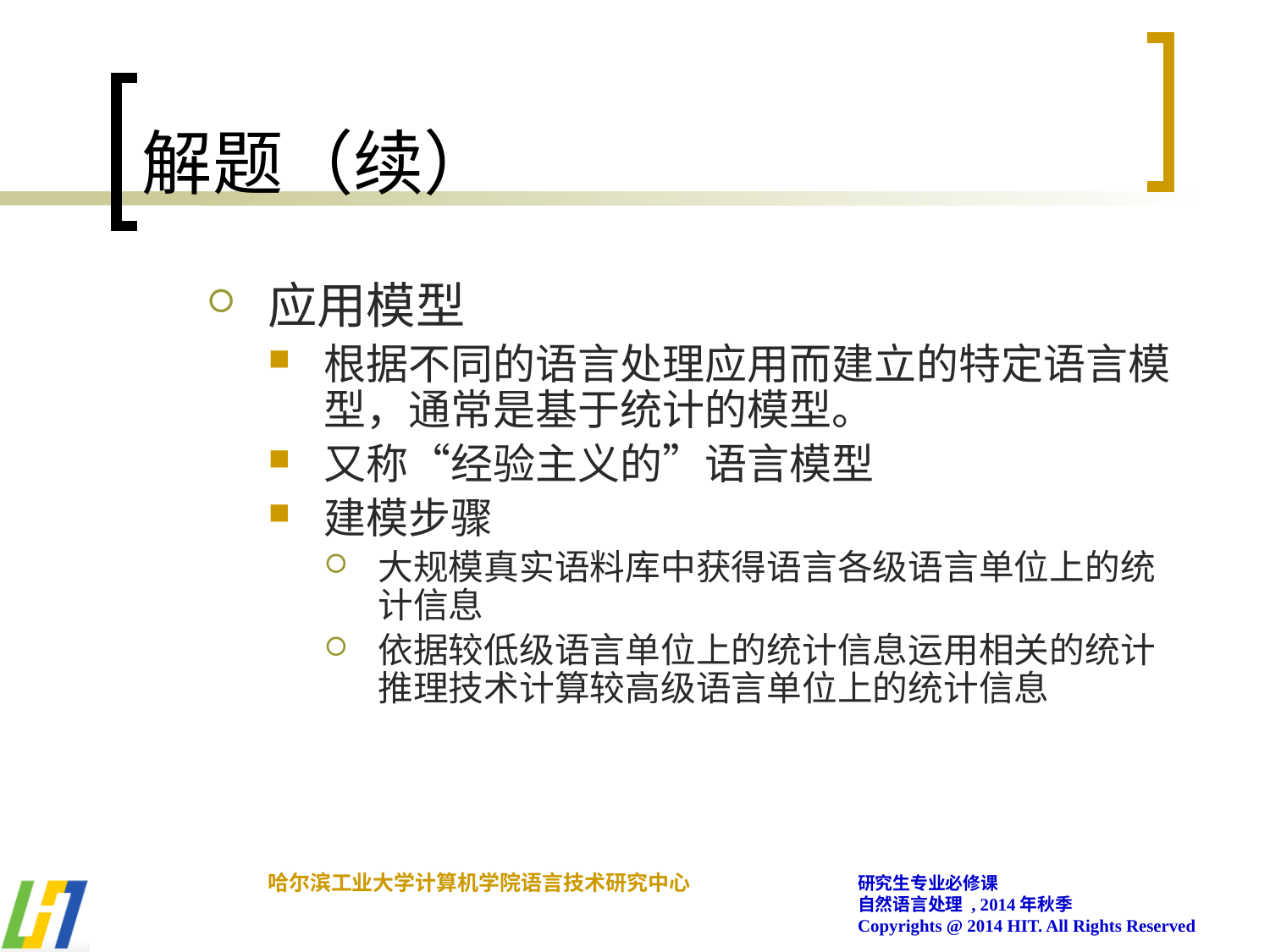

# 解题（续）
应用模型
根据不同的语言处理应用而建立的特定语言模型，通常是基于统计的模型。
又称“经验主义的”语言模型
建模步骤
大规模真实语料库中获得语言各级语言单位上的统计信息
依据较低级语言单位上的统计信息运用相关的统计推理技术计算较高级语言单位上的统计信息
哈尔滨工业大学计算机学院语言技术研究中心

研究生专业必修课
自然语言处理 , 2014年秋季
Copyrights @ 2014 HIT. All Rights Reserved